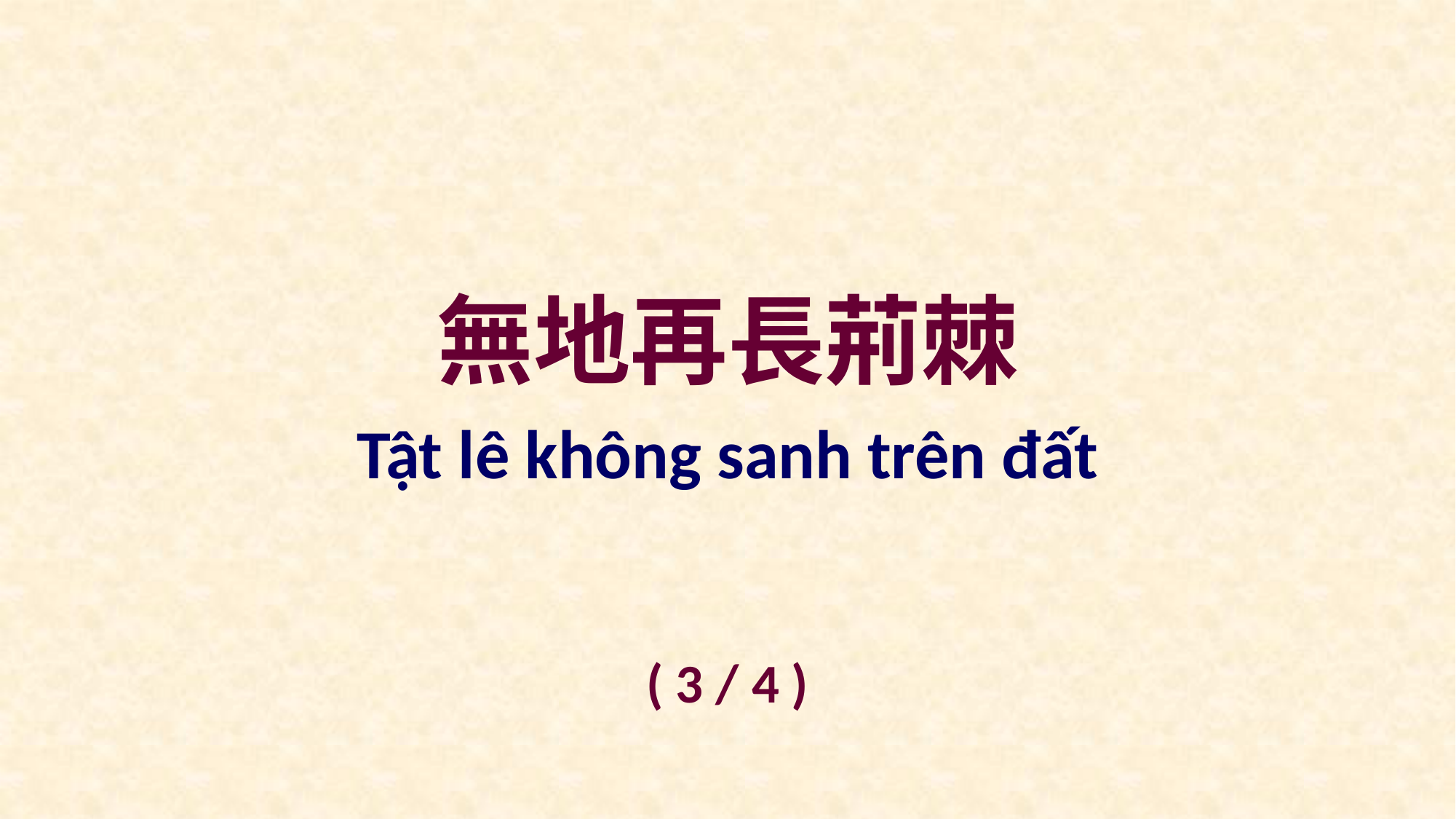

無地再長荊棘
Tật lê không sanh trên đất
( 3 / 4 )